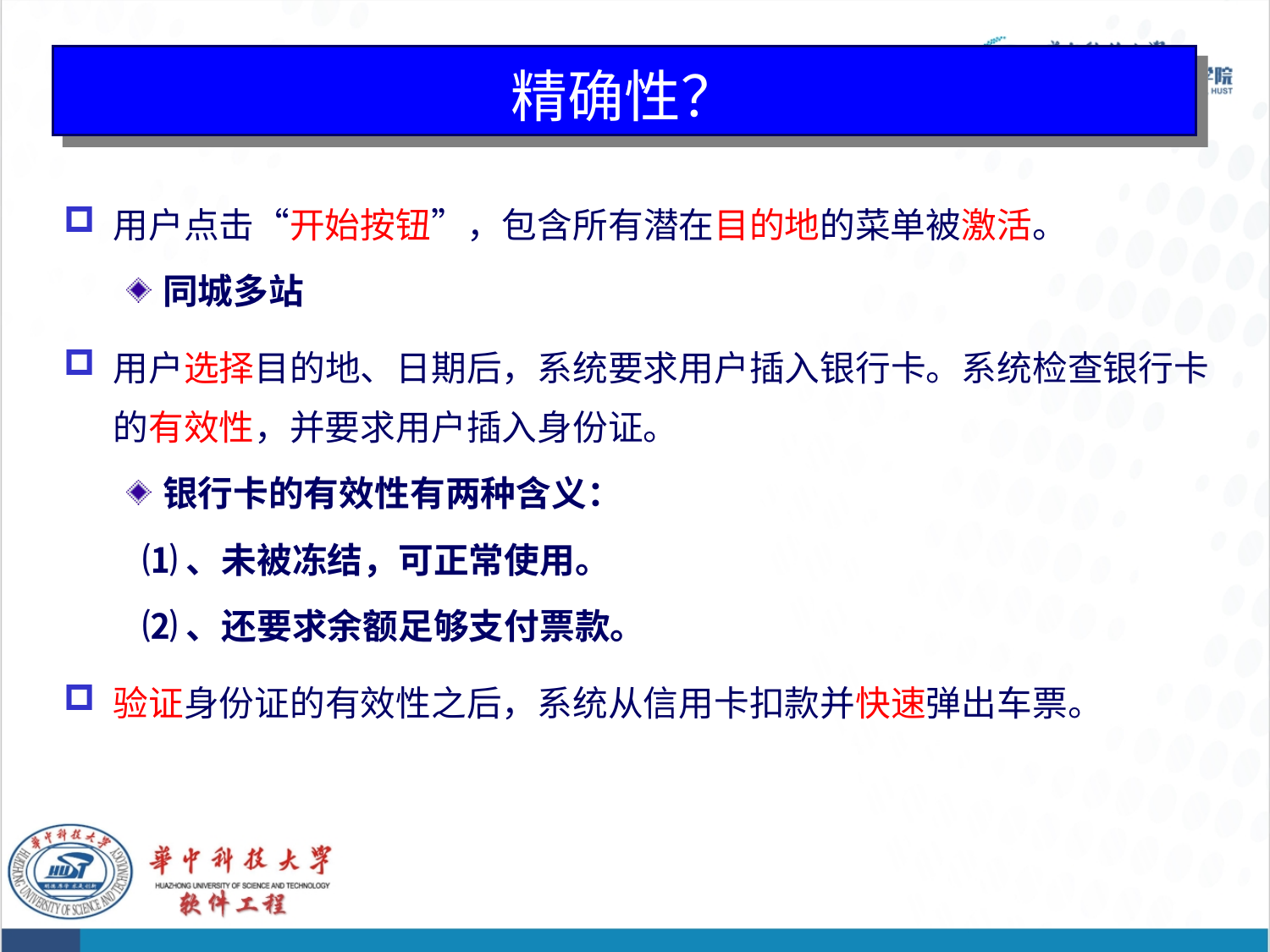

# 精确性？
用户点击“开始按钮”，包含所有潜在目的地的菜单被激活。
同城多站
用户选择目的地、日期后，系统要求用户插入银行卡。系统检查银行卡的有效性，并要求用户插入身份证。
银行卡的有效性有两种含义：
  ⑴、未被冻结，可正常使用。
  ⑵、还要求余额足够支付票款。
验证身份证的有效性之后，系统从信用卡扣款并快速弹出车票。